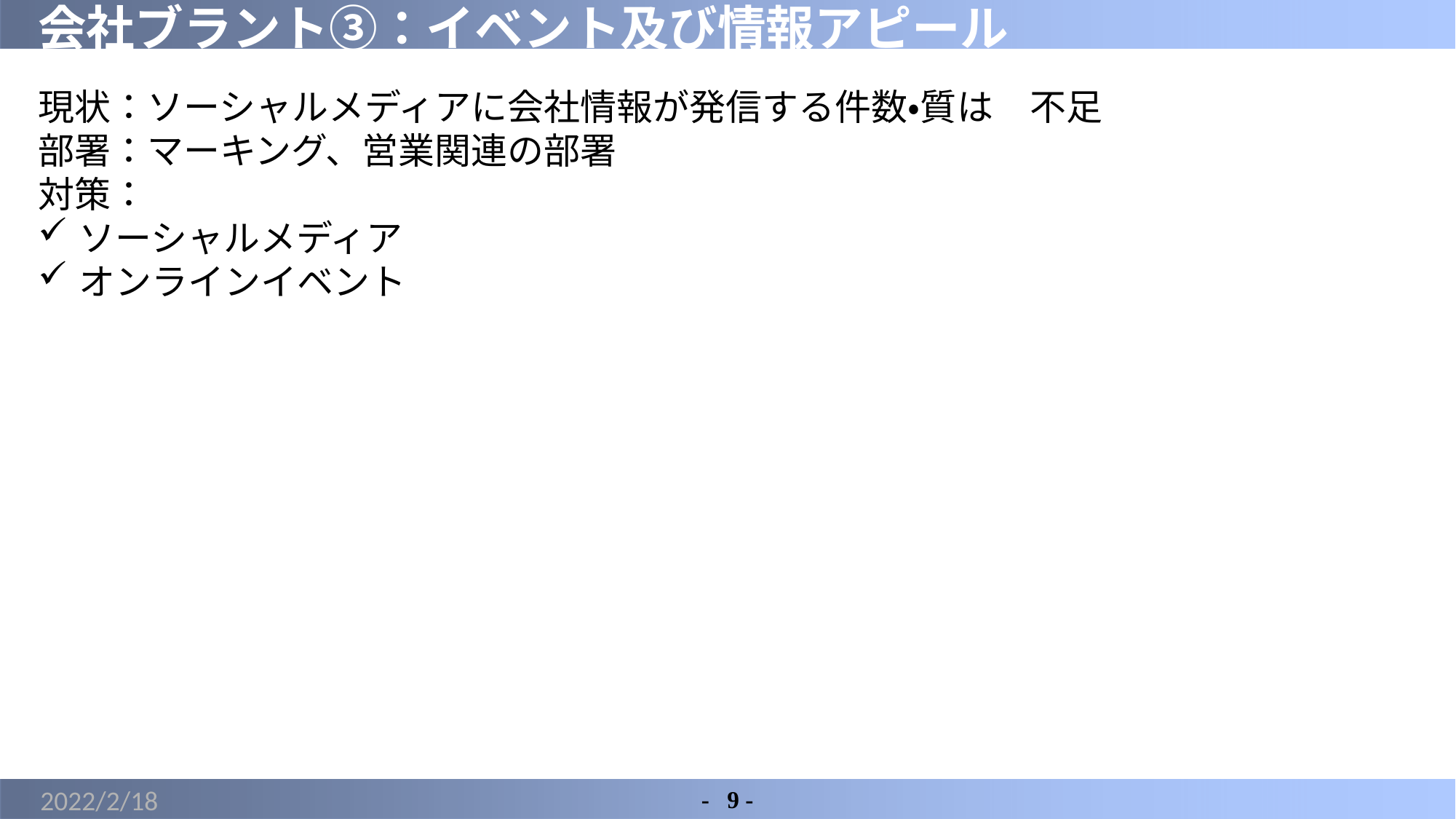

# 会社ブラント③：イベント及び情報アピール
現状：ソーシャルメディアに会社情報が発信する件数・質は　不足
部署：マーキング、営業関連の部署
対策：
ソーシャルメディア
オンラインイベント
2022/2/18
-	9 -